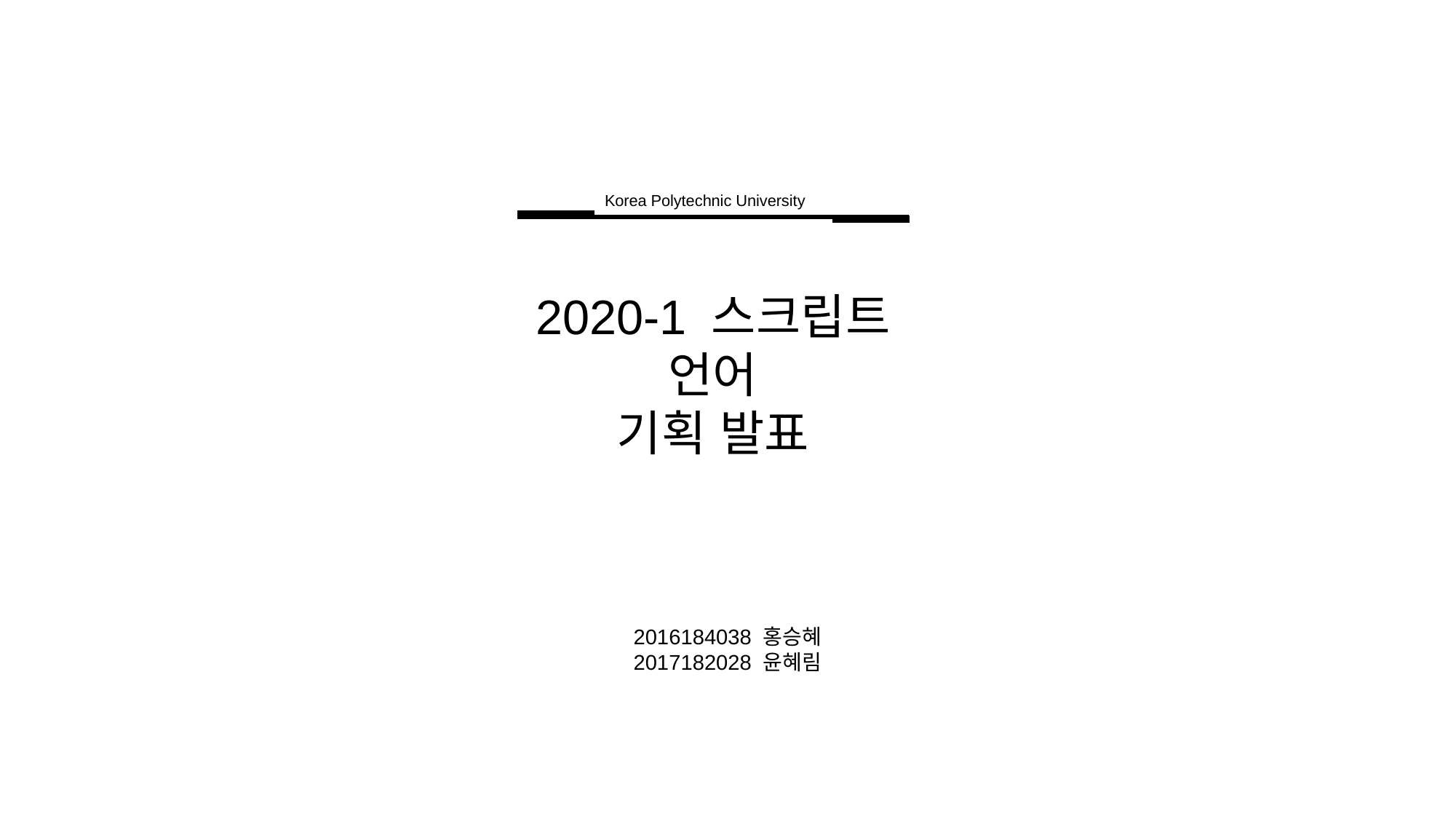

Korea Polytechnic University

2020-1 스크립트 언어
기획 발표
2016184038 홍승혜
2017182028 윤혜림